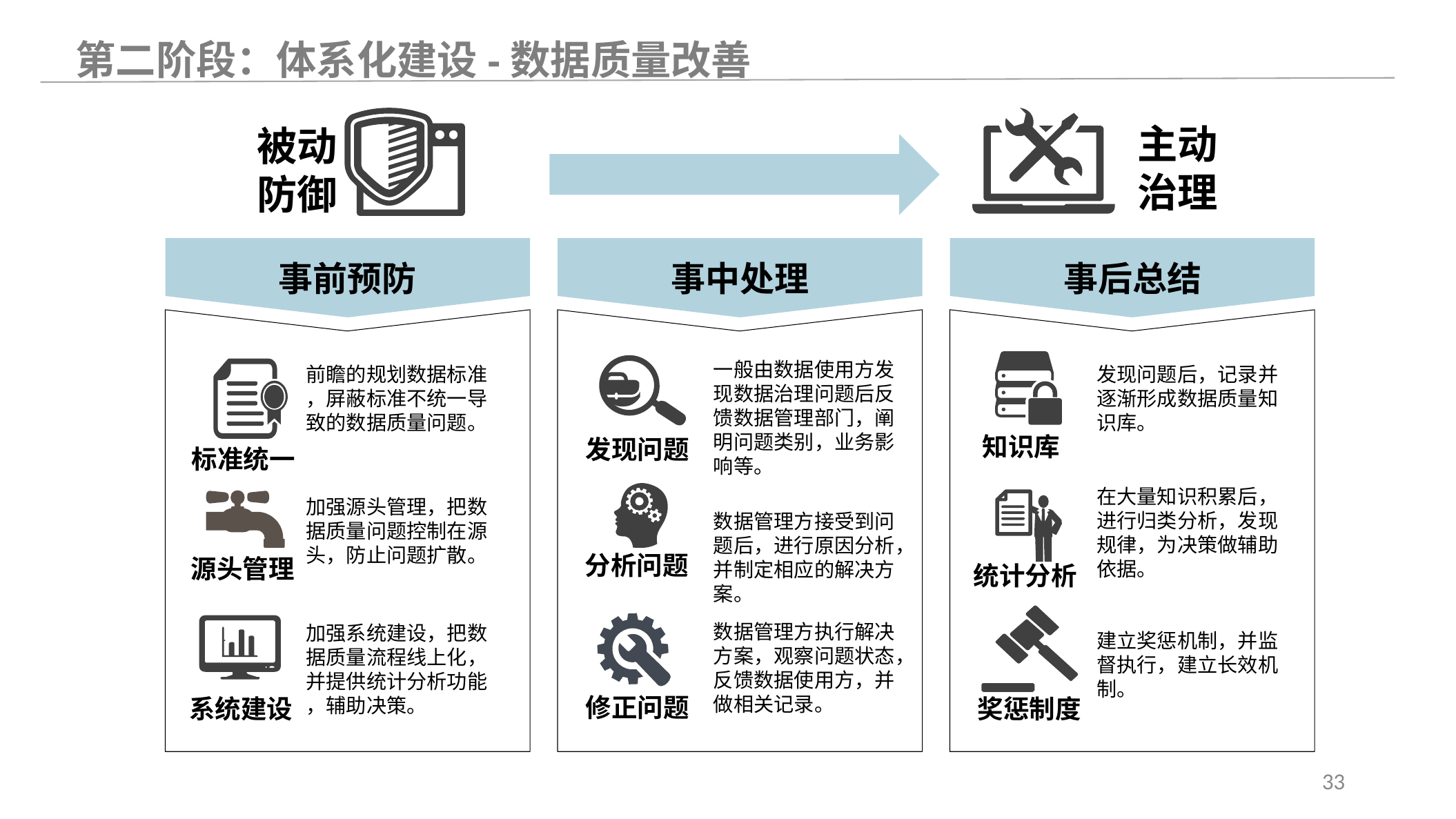

第二阶段：体系化建设-数据质量改善

主动治理
被动防御

事前预防
事中处理
事后总结

一般由数据使用方发现数据治理问题后反馈数据管理部门，阐明问题类别，业务影响等。

前瞻的规划数据标准
，屏蔽标准不统一导致的数据质量问题。
发现问题后，记录并逐渐形成数据质量知识库。

知识库
发现问题
标准统一
在大量知识积累后，进行归类分析，发现规律，为决策做辅助依据。

加强源头管理，把数据质量问题控制在源头，防止问题扩散。

数据管理方接受到问题后，进行原因分析，并制定相应的解决方案。
分析问题
源头管理
统计分析

数据管理方执行解决方案，观察问题状态，反馈数据使用方，并做相关记录。

加强系统建设，把数据质量流程线上化，并提供统计分析功能
，辅助决策。
建立奖惩机制，并监督执行，建立长效机制。
修正问题
系统建设
奖惩制度
33